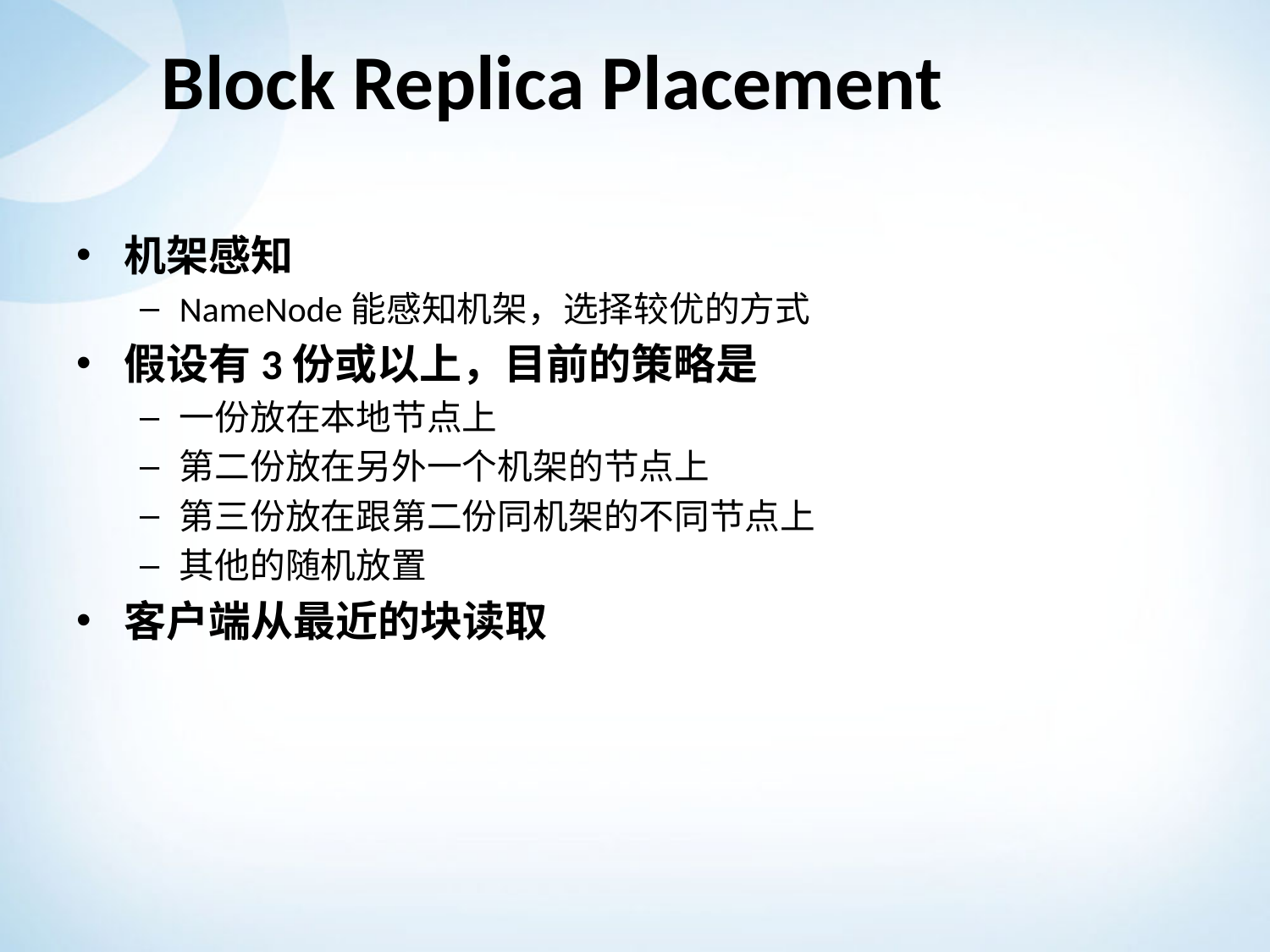

# Block Replica Placement
机架感知
NameNode能感知机架，选择较优的方式
假设有3份或以上，目前的策略是
一份放在本地节点上
第二份放在另外一个机架的节点上
第三份放在跟第二份同机架的不同节点上
其他的随机放置
客户端从最近的块读取